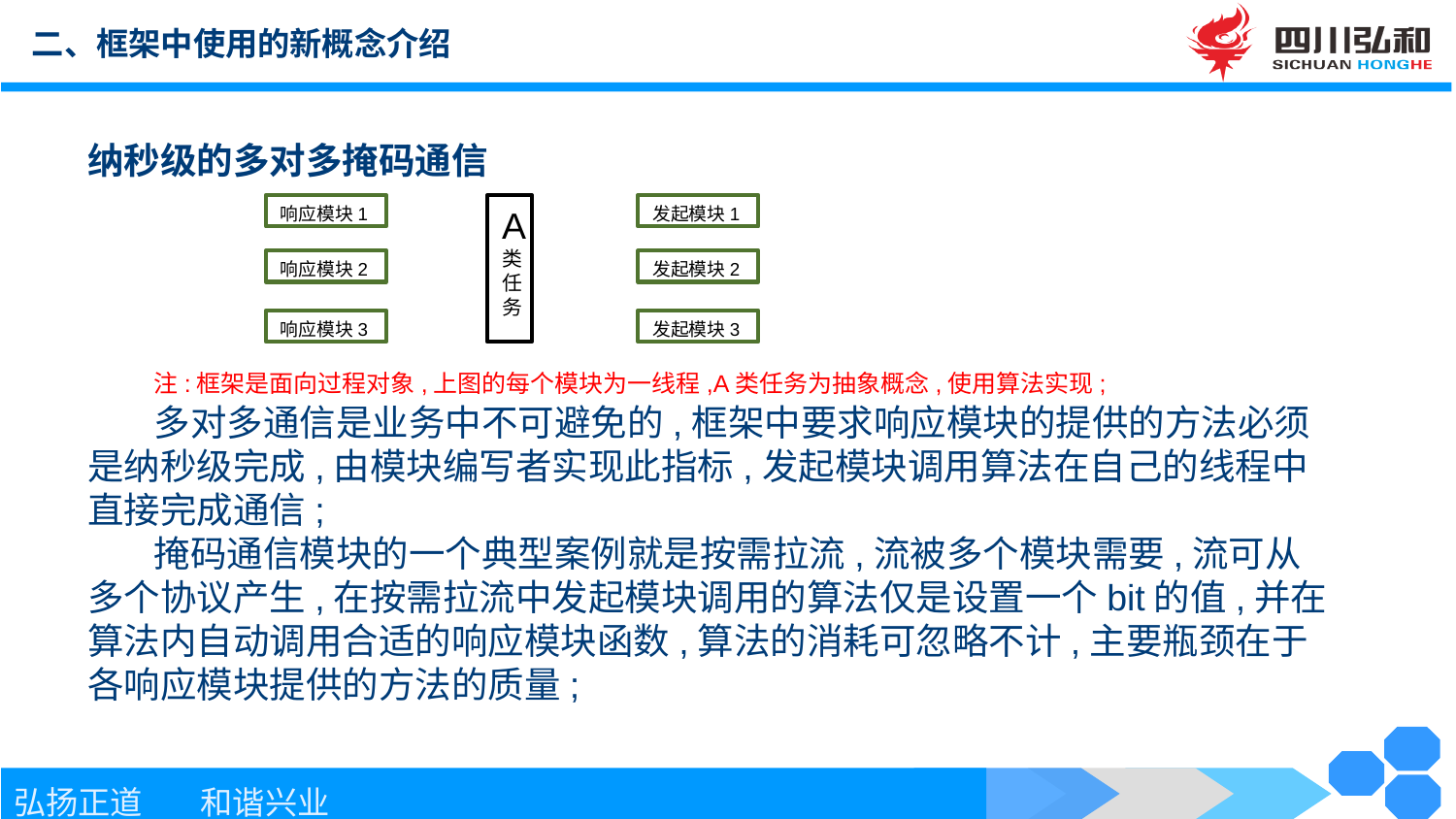

二、框架中使用的新概念介绍

纳秒级的多对多掩码通信

       注:框架是面向过程对象,上图的每个模块为一线程,A类任务为抽象概念,使用算法实现;
       多对多通信是业务中不可避免的,框架中要求响应模块的提供的方法必须是纳秒级完成,由模块编写者实现此指标,发起模块调用算法在自己的线程中直接完成通信;
       掩码通信模块的一个典型案例就是按需拉流,流被多个模块需要,流可从多个协议产生,在按需拉流中发起模块调用的算法仅是设置一个bit的值,并在算法内自动调用合适的响应模块函数,算法的消耗可忽略不计,主要瓶颈在于各响应模块提供的方法的质量;
响应模块1
A类任务
发起模块1
响应模块2
发起模块2

响应模块3
发起模块3
Suitable for all category, Lorem Ipsum is not simply random text.